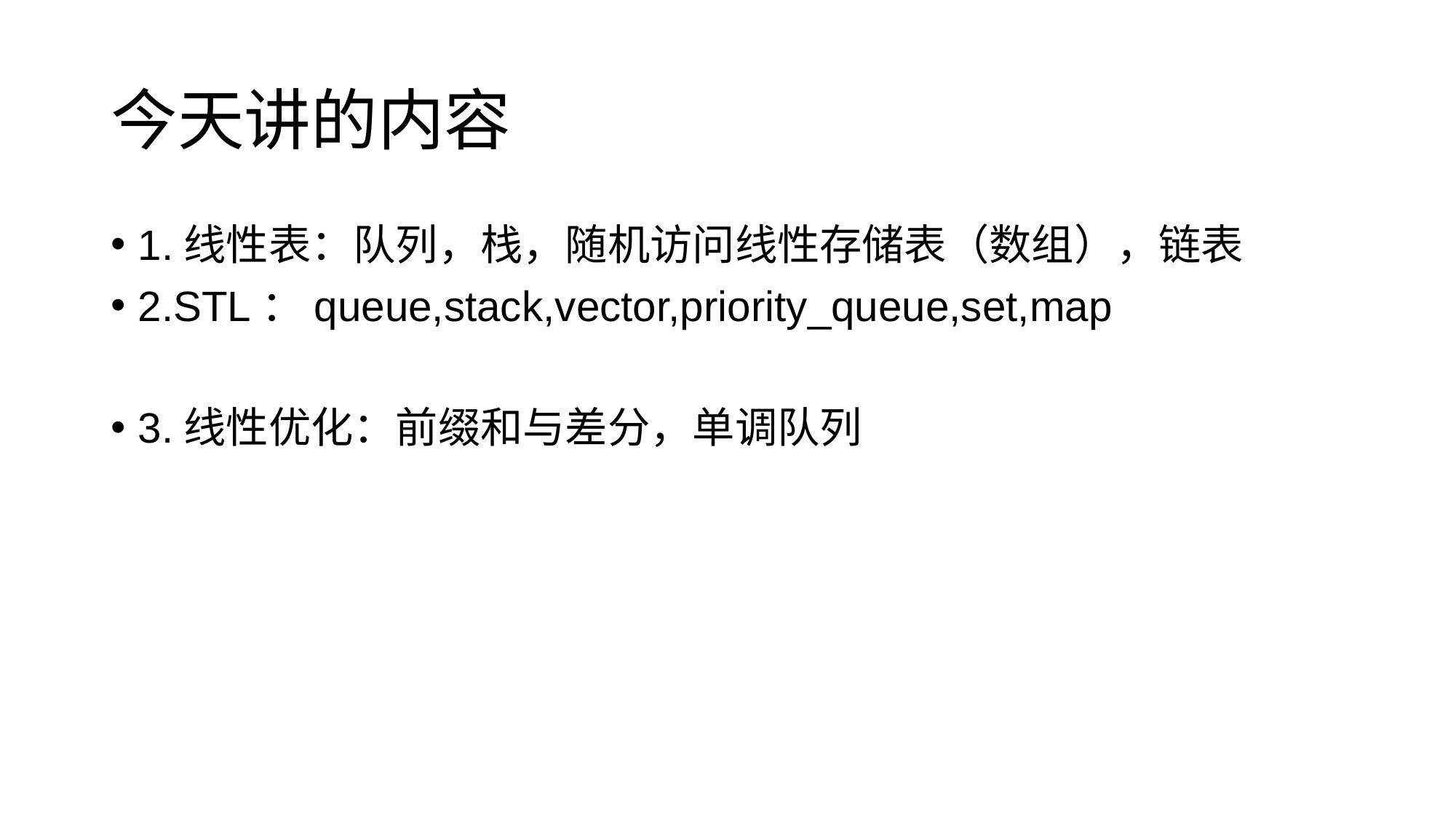

# 今天讲的内容
1.线性表：队列，栈，随机访问线性存储表（数组），链表
2.STL：queue,stack,vector,priority_queue,set,map

3.线性优化：前缀和与差分，单调队列